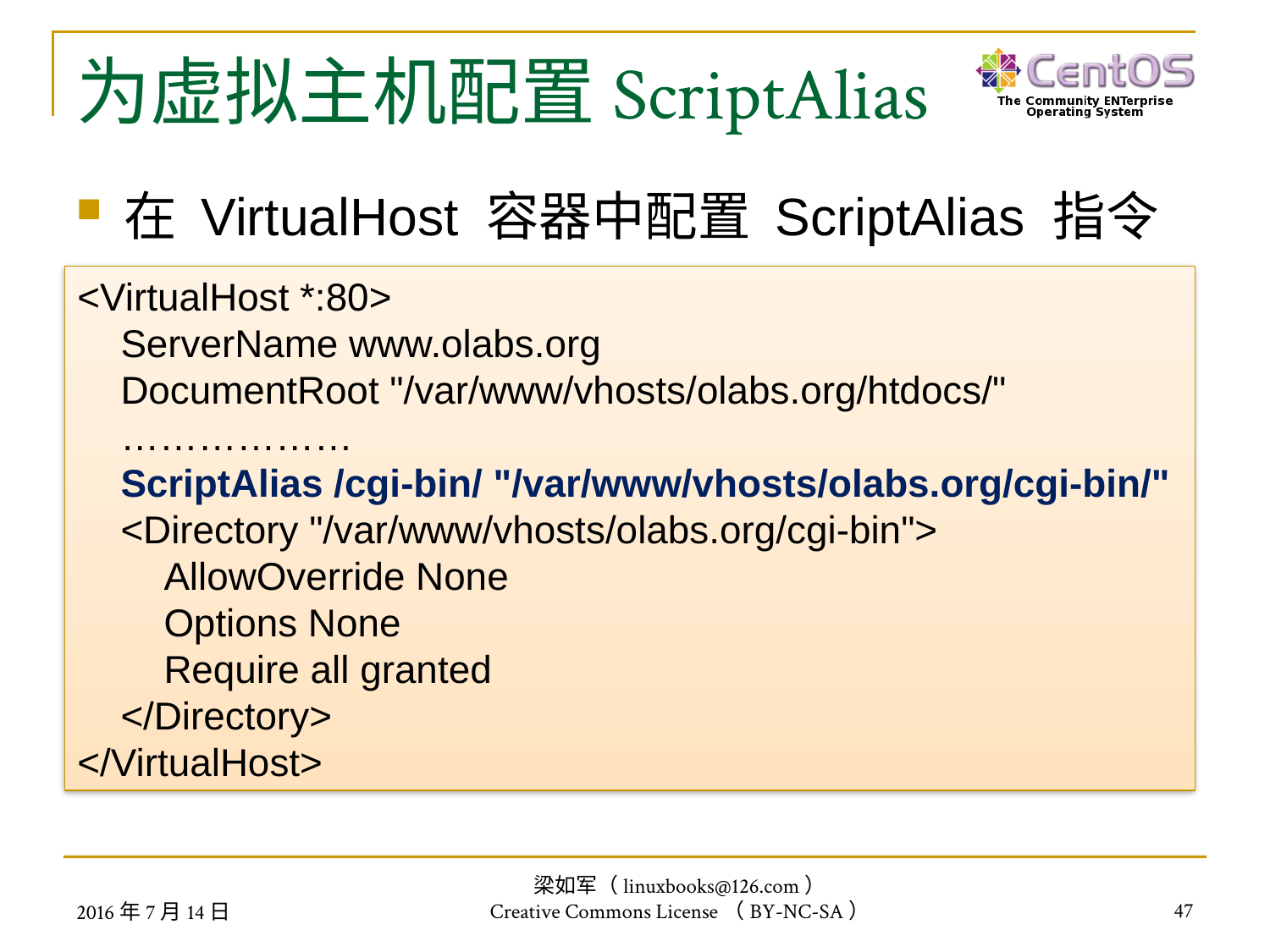

# 为虚拟主机配置ScriptAlias
在 VirtualHost 容器中配置 ScriptAlias 指令
<VirtualHost *:80>
    ServerName www.olabs.org
    DocumentRoot "/var/www/vhosts/olabs.org/htdocs/"
    ………………
    ScriptAlias /cgi-bin/ "/var/www/vhosts/olabs.org/cgi-bin/"
    <Directory "/var/www/vhosts/olabs.org/cgi-bin">
        AllowOverride None
        Options None
        Require all granted
    </Directory>
</VirtualHost>
梁如军（linuxbooks@126.com）
Creative Commons License（BY-NC-SA）
2016年7月14日
47